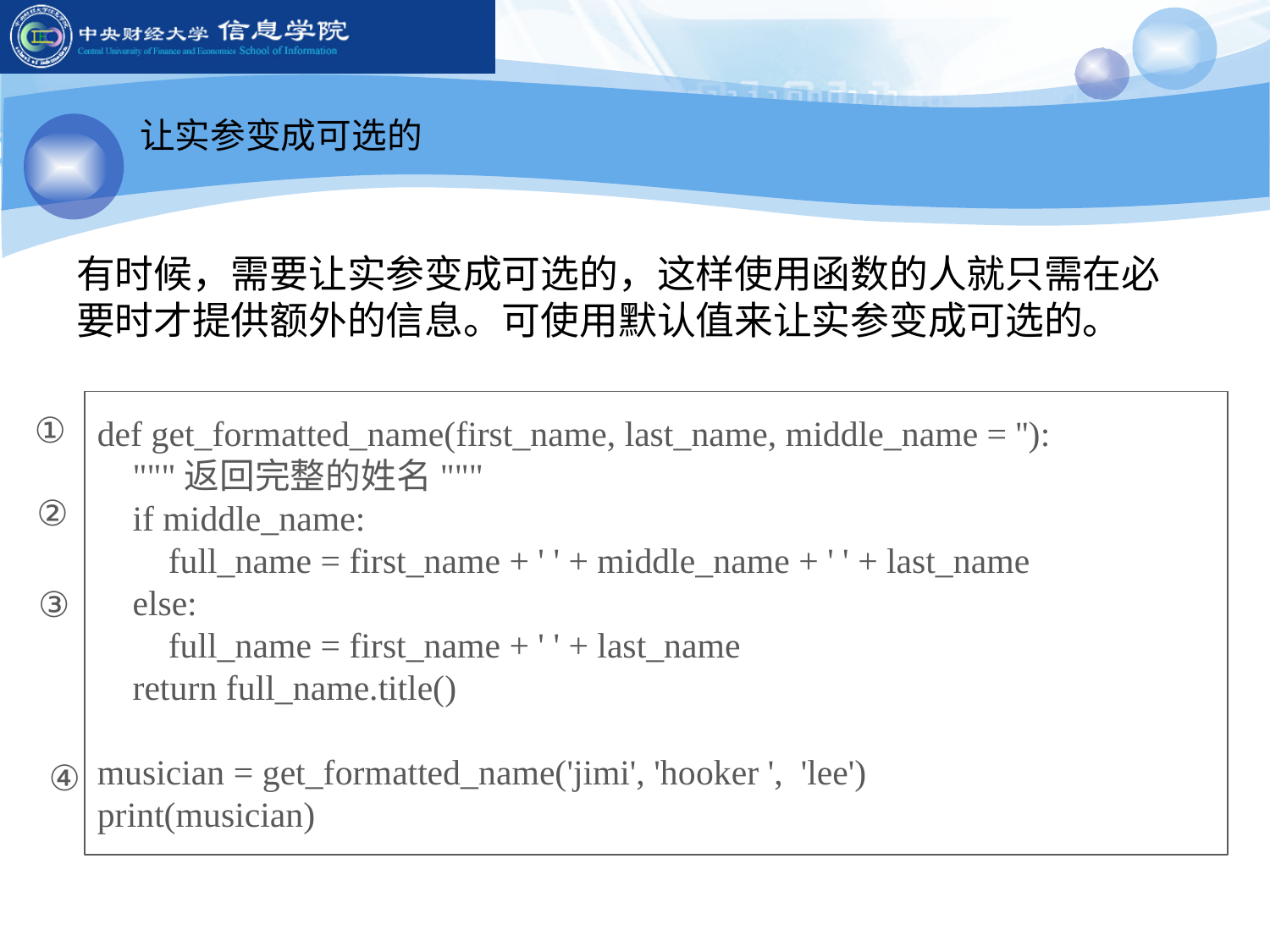

让实参变成可选的
有时候，需要让实参变成可选的，这样使用函数的人就只需在必要时才提供额外的信息。可使用默认值来让实参变成可选的。
def get_formatted_name(first_name, last_name, middle_name = ''):
    """返回完整的姓名"""
    if middle_name:
        full_name = first_name + ' ' + middle_name + ' ' + last_name
    else:
        full_name = first_name + ' ' + last_name
    return full_name.title()

musician = get_formatted_name('jimi', 'hooker ',  'lee')
print(musician)
①
②
③
④